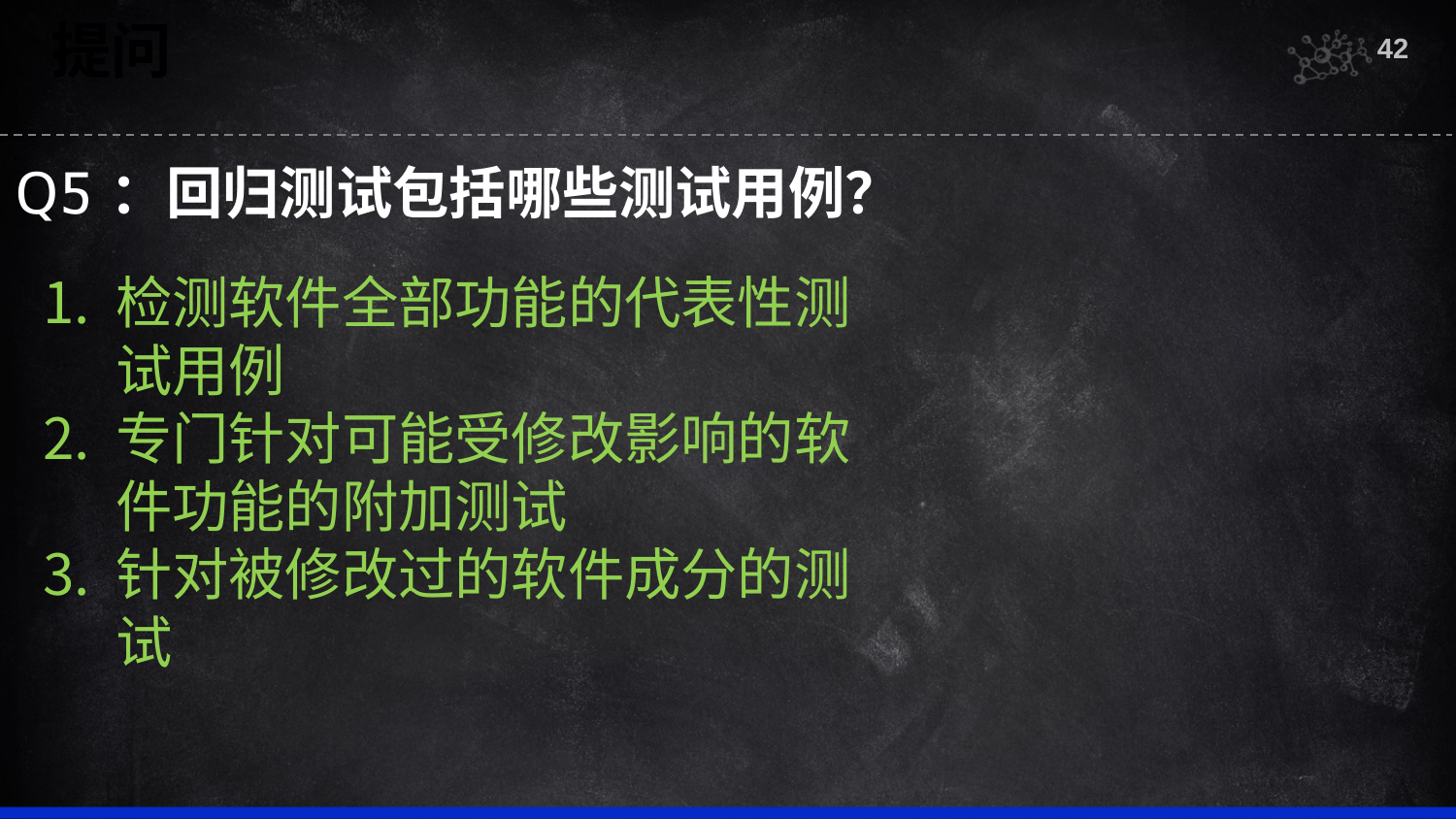

提问
42
Q5：回归测试包括哪些测试用例？
检测软件全部功能的代表性测试用例
专门针对可能受修改影响的软件功能的附加测试
针对被修改过的软件成分的测试